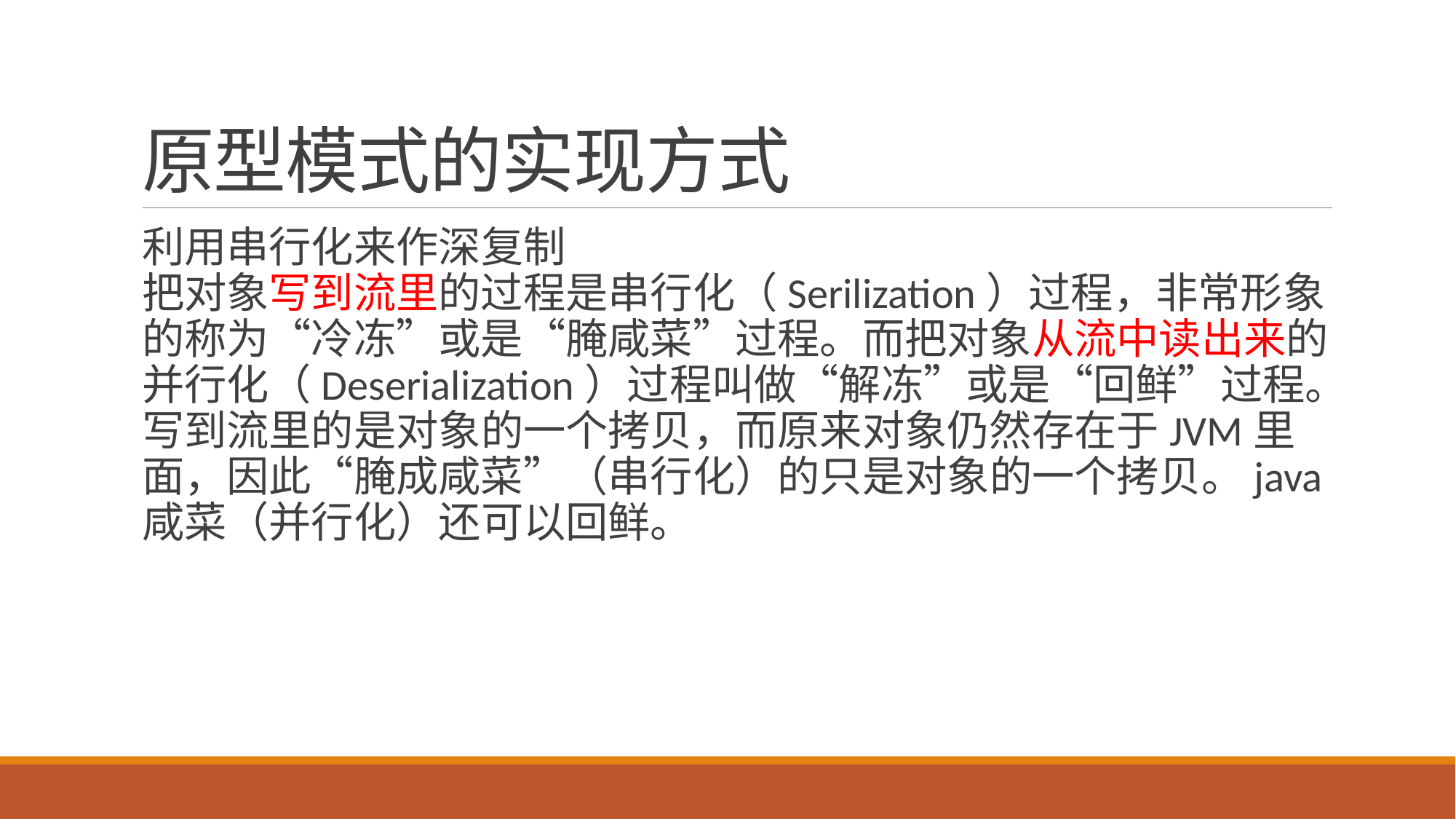

# 原型模式的实现方式
利用串行化来作深复制 
把对象写到流里的过程是串行化（Serilization）过程，非常形象的称为“冷冻”或是“腌咸菜”过程。而把对象从流中读出来的并行化（Deserialization）过程叫做“解冻”或是“回鲜”过程。写到流里的是对象的一个拷贝，而原来对象仍然存在于JVM里面，因此“腌成咸菜”（串行化）的只是对象的一个拷贝。java咸菜（并行化）还可以回鲜。